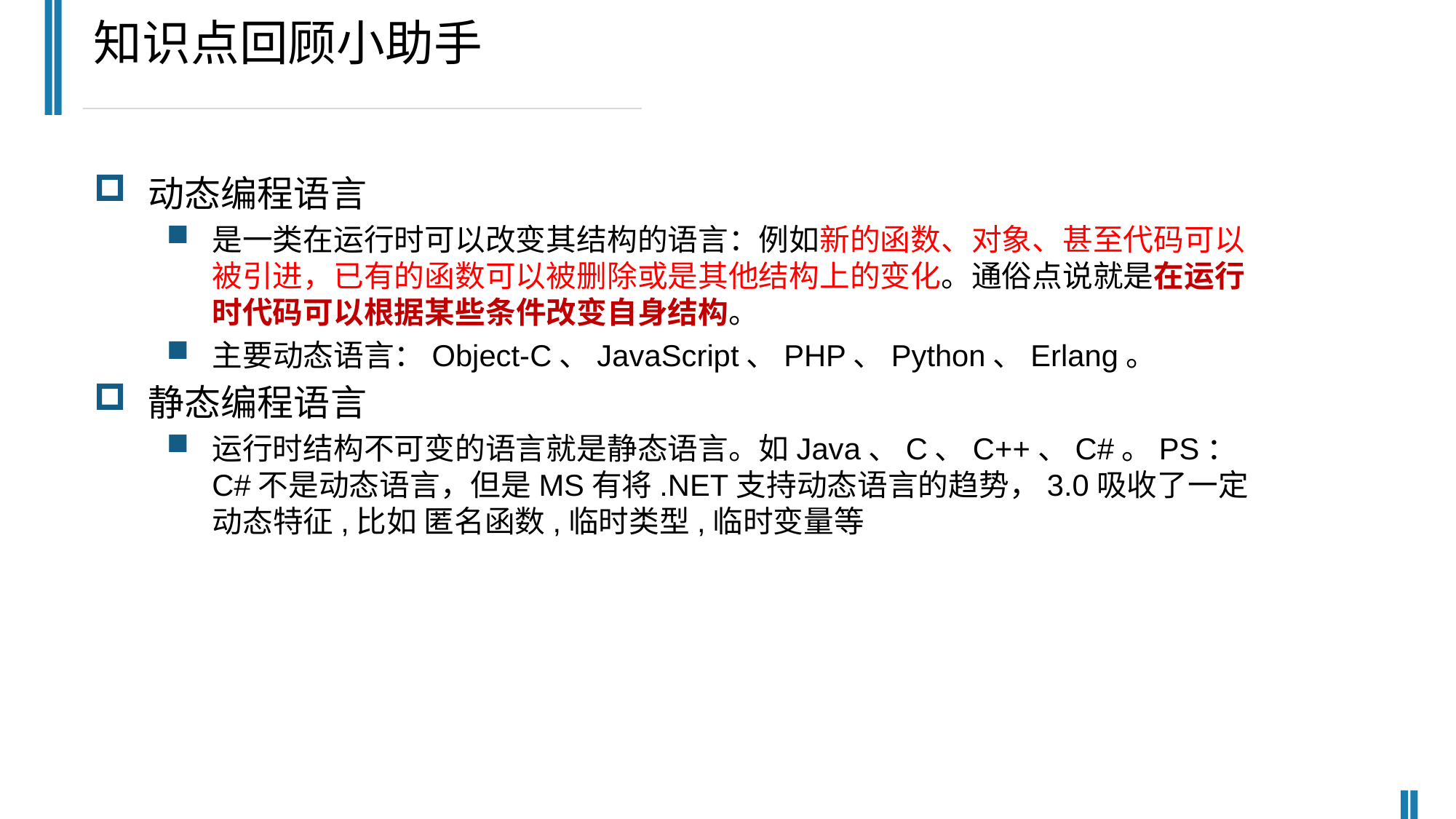

知识点回顾小助手

动态编程语言
是一类在运行时可以改变其结构的语言：例如新的函数、对象、甚至代码可以被引进，已有的函数可以被删除或是其他结构上的变化。通俗点说就是在运行时代码可以根据某些条件改变自身结构。
主要动态语言：Object-C、JavaScript、PHP、Python、Erlang。
静态编程语言
运行时结构不可变的语言就是静态语言。如Java、C、C++、C#。PS：C#不是动态语言，但是MS有将.NET支持动态语言的趋势，3.0吸收了一定动态特征,比如 匿名函数,临时类型,临时变量等